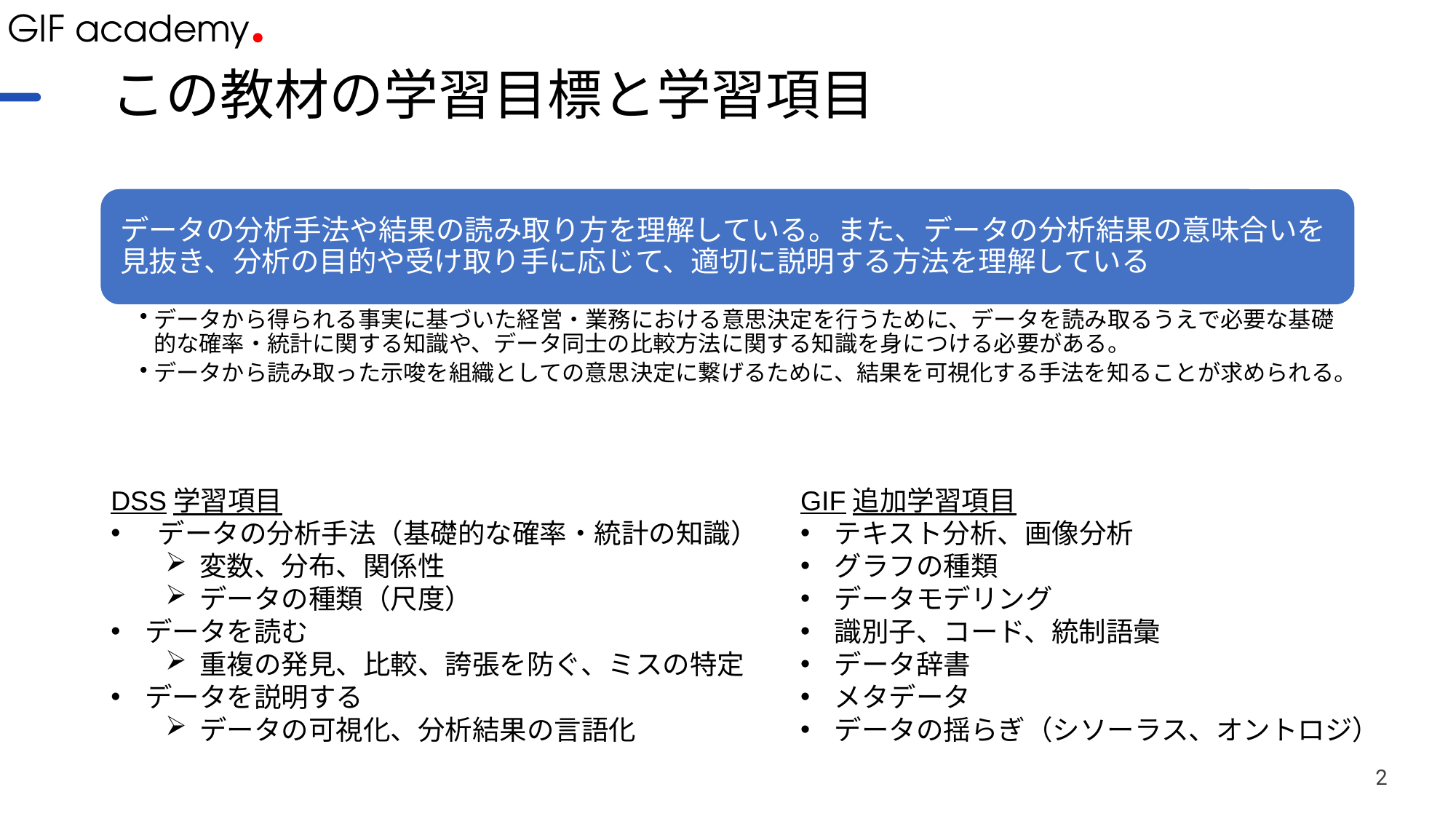

# この教材の学習目標と学習項目
データの分析手法や結果の読み取り方を理解している。また、データの分析結果の意味合いを見抜き、分析の目的や受け取り手に応じて、適切に説明する方法を理解している
データから得られる事実に基づいた経営・業務における意思決定を行うために、データを読み取るうえで必要な基礎的な確率・統計に関する知識や、データ同士の比較方法に関する知識を身につける必要がある。
データから読み取った示唆を組織としての意思決定に繋げるために、結果を可視化する手法を知ることが求められる。
DSS学習項目
 データの分析手法（基礎的な確率・統計の知識）
変数、分布、関係性
データの種類（尺度）
データを読む
重複の発見、比較、誇張を防ぐ、ミスの特定
データを説明する
データの可視化、分析結果の言語化
GIF追加学習項目
テキスト分析、画像分析
グラフの種類
データモデリング
識別子、コード、統制語彙
データ辞書
メタデータ
データの揺らぎ（シソーラス、オントロジ）
2